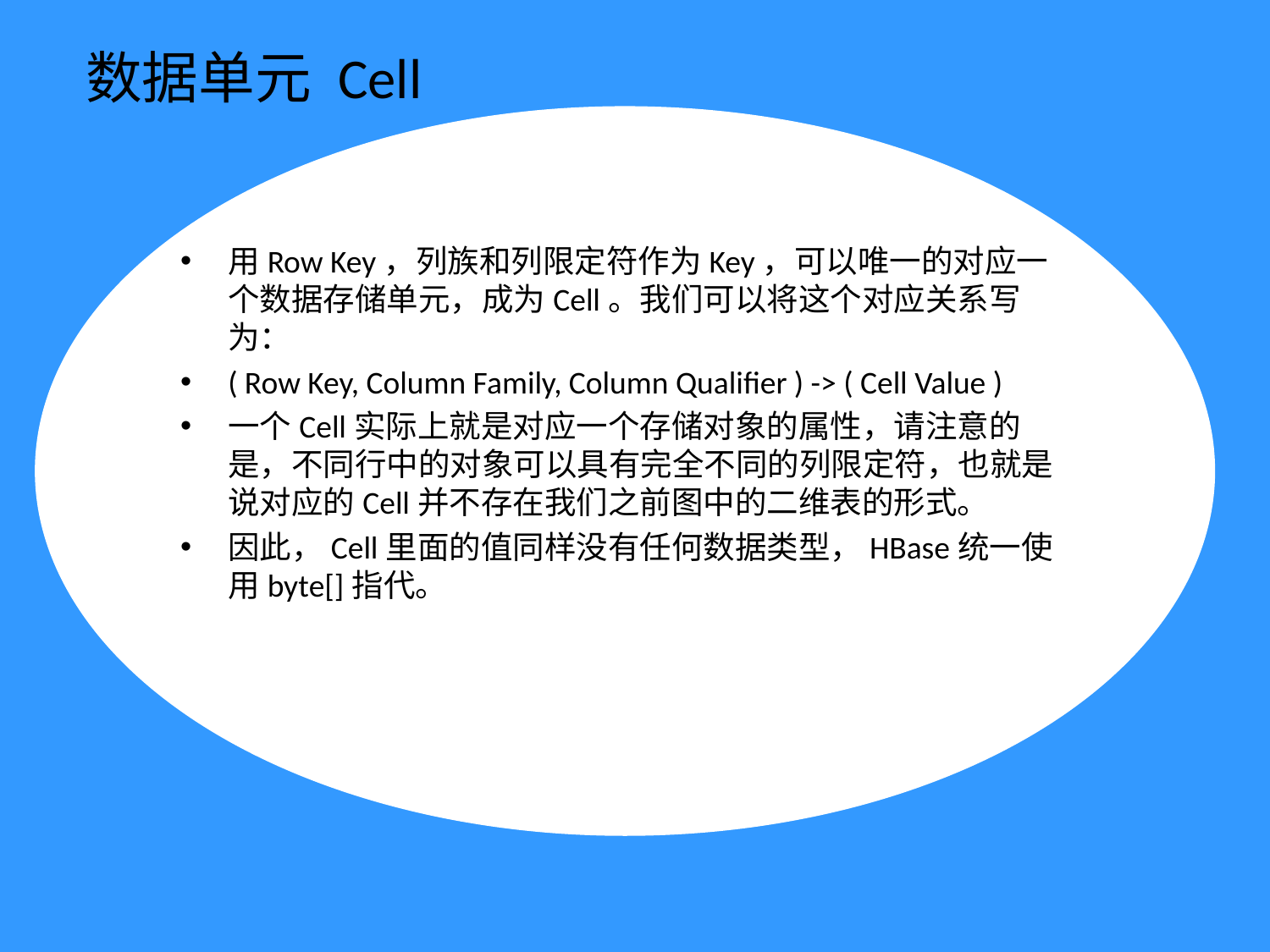

# 数据单元 Cell
用Row Key，列族和列限定符作为Key，可以唯一的对应一个数据存储单元，成为Cell。我们可以将这个对应关系写为：
( Row Key, Column Family, Column Qualifier ) -> ( Cell Value )
一个Cell实际上就是对应一个存储对象的属性，请注意的是，不同行中的对象可以具有完全不同的列限定符，也就是说对应的Cell并不存在我们之前图中的二维表的形式。
因此，Cell里面的值同样没有任何数据类型，HBase统一使用byte[]指代。